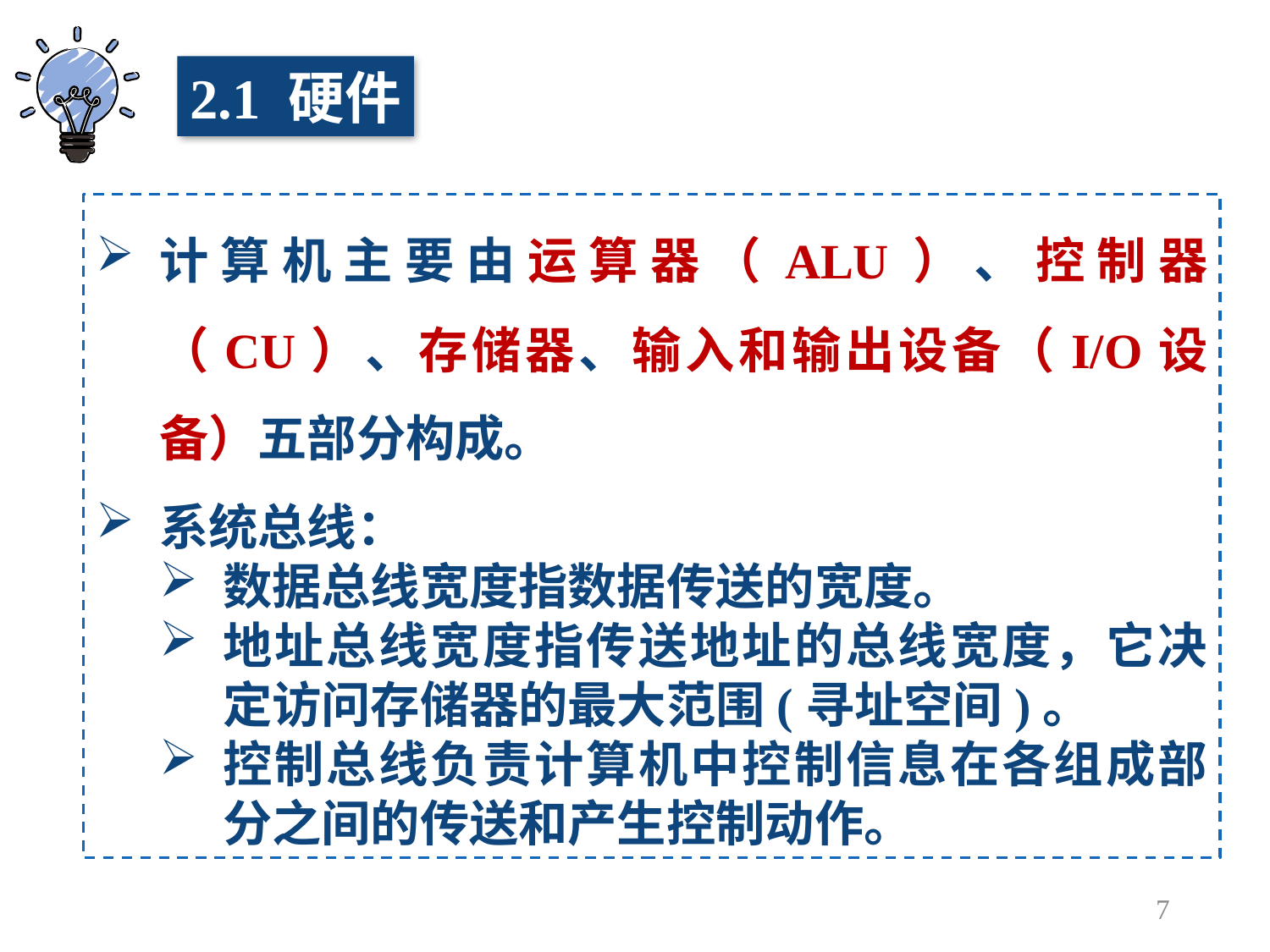

2.1 硬件
计算机主要由运算器（ALU）、控制器（CU）、存储器、输入和输出设备（I/O设备）五部分构成。
系统总线：
数据总线宽度指数据传送的宽度。
地址总线宽度指传送地址的总线宽度，它决定访问存储器的最大范围(寻址空间)。
控制总线负责计算机中控制信息在各组成部分之间的传送和产生控制动作。
7